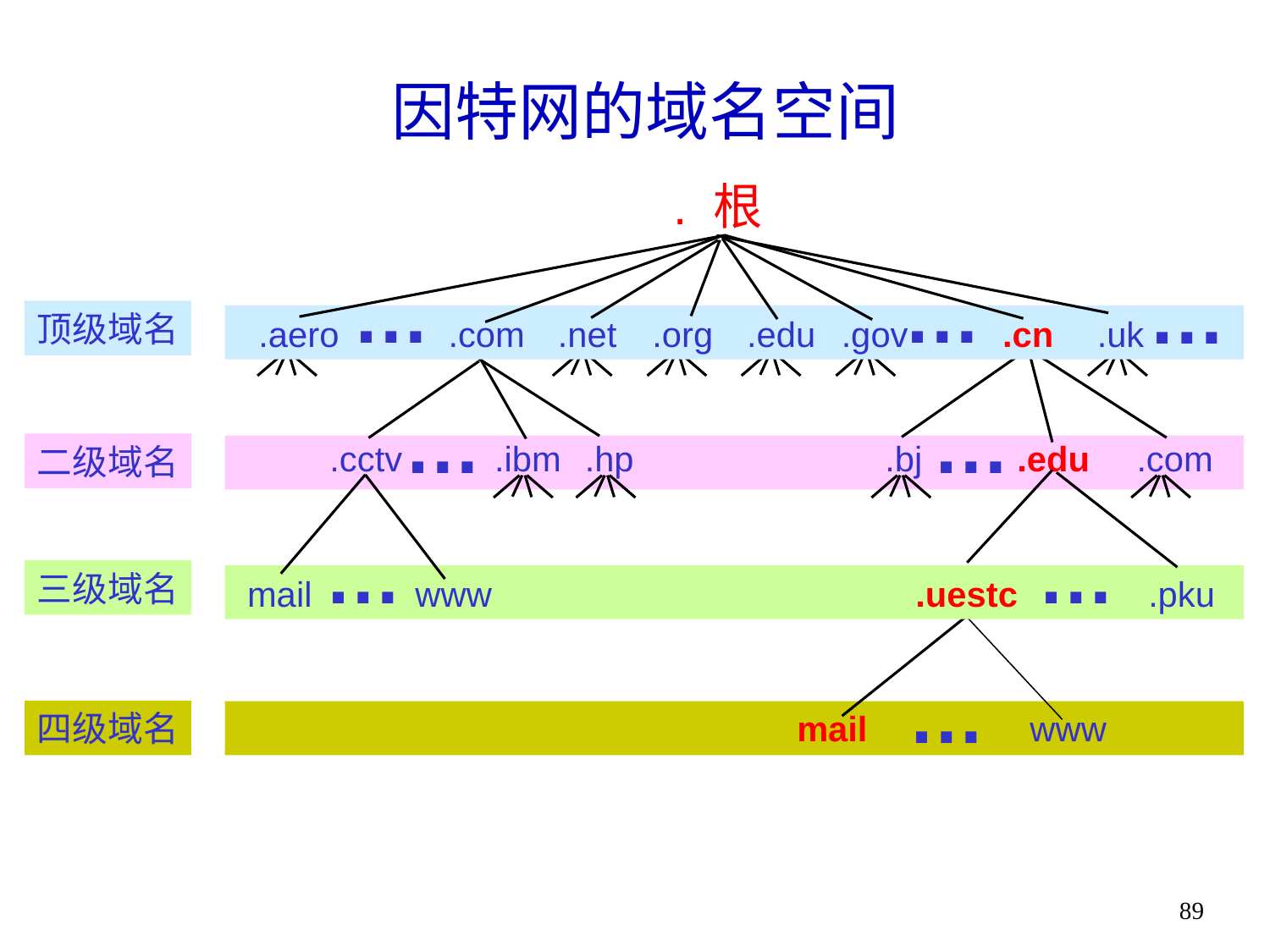

因特网的域名空间
. 根

…
…
…
顶级域名

.aero
.com
.net
.org
.edu
.gov
.cn
.uk

…
…
.ibm
.cctv
.hp
.edu
.com
.bj
二级域名

…
…
三级域名

mail
www
.uestc
.pku

…
mail
www
四级域名

89